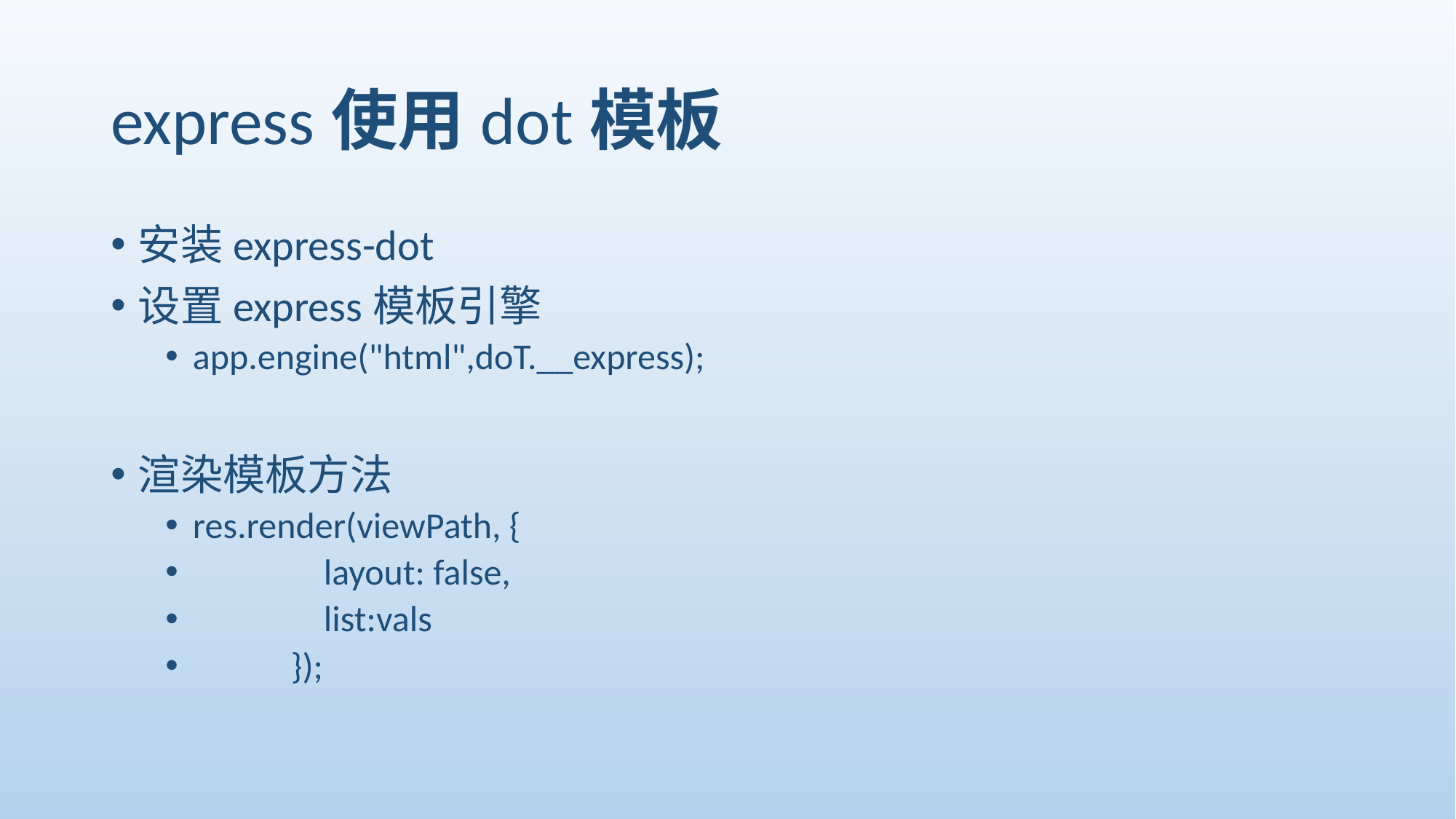

# express使用dot模板
安装express-dot
设置express模板引擎
app.engine("html",doT.__express);

渲染模板方法
res.render(viewPath, {
                layout: false,
                list:vals
            });